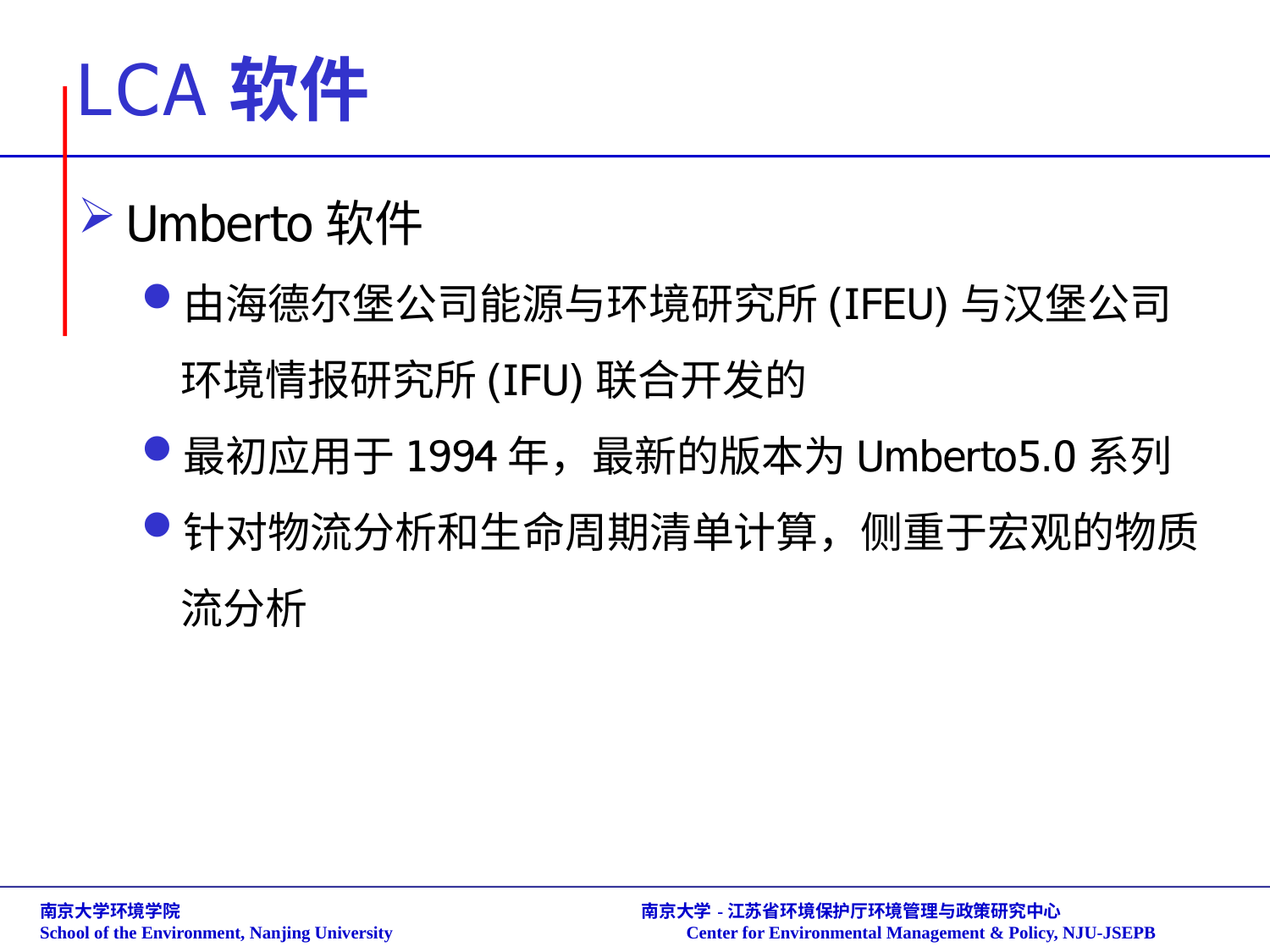

# LCA软件
Umberto软件
由海德尔堡公司能源与环境研究所(IFEU)与汉堡公司环境情报研究所(IFU)联合开发的
最初应用于1994年，最新的版本为Umberto5.0系列
针对物流分析和生命周期清单计算，侧重于宏观的物质流分析